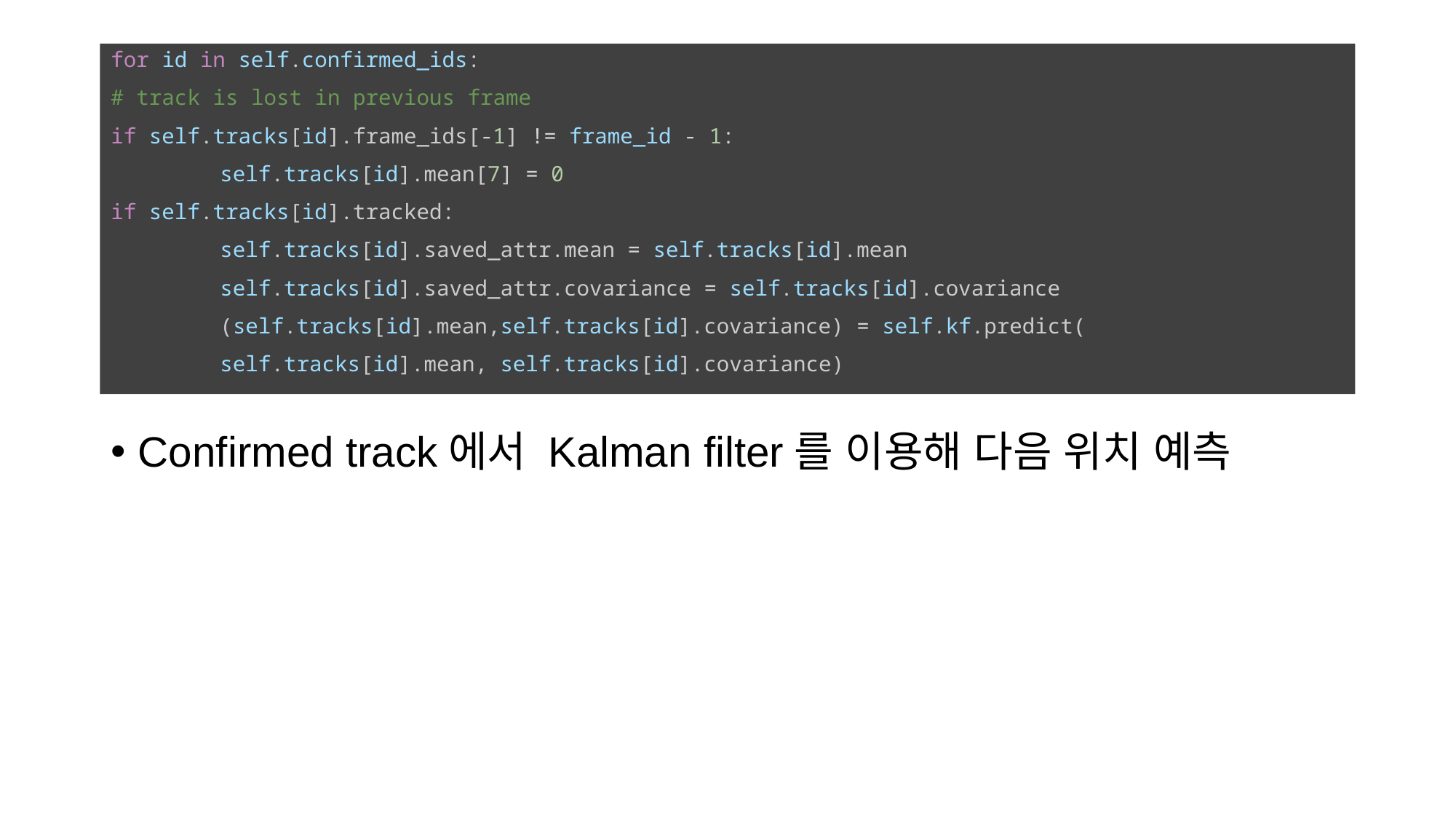

#
for id in self.confirmed_ids:
# track is lost in previous frame
if self.tracks[id].frame_ids[-1] != frame_id - 1:
	self.tracks[id].mean[7] = 0
if self.tracks[id].tracked:
	self.tracks[id].saved_attr.mean = self.tracks[id].mean
	self.tracks[id].saved_attr.covariance = self.tracks[id].covariance
	(self.tracks[id].mean,self.tracks[id].covariance) = self.kf.predict(
	self.tracks[id].mean, self.tracks[id].covariance)

Confirmed track에서 Kalman filter를 이용해 다음 위치 예측